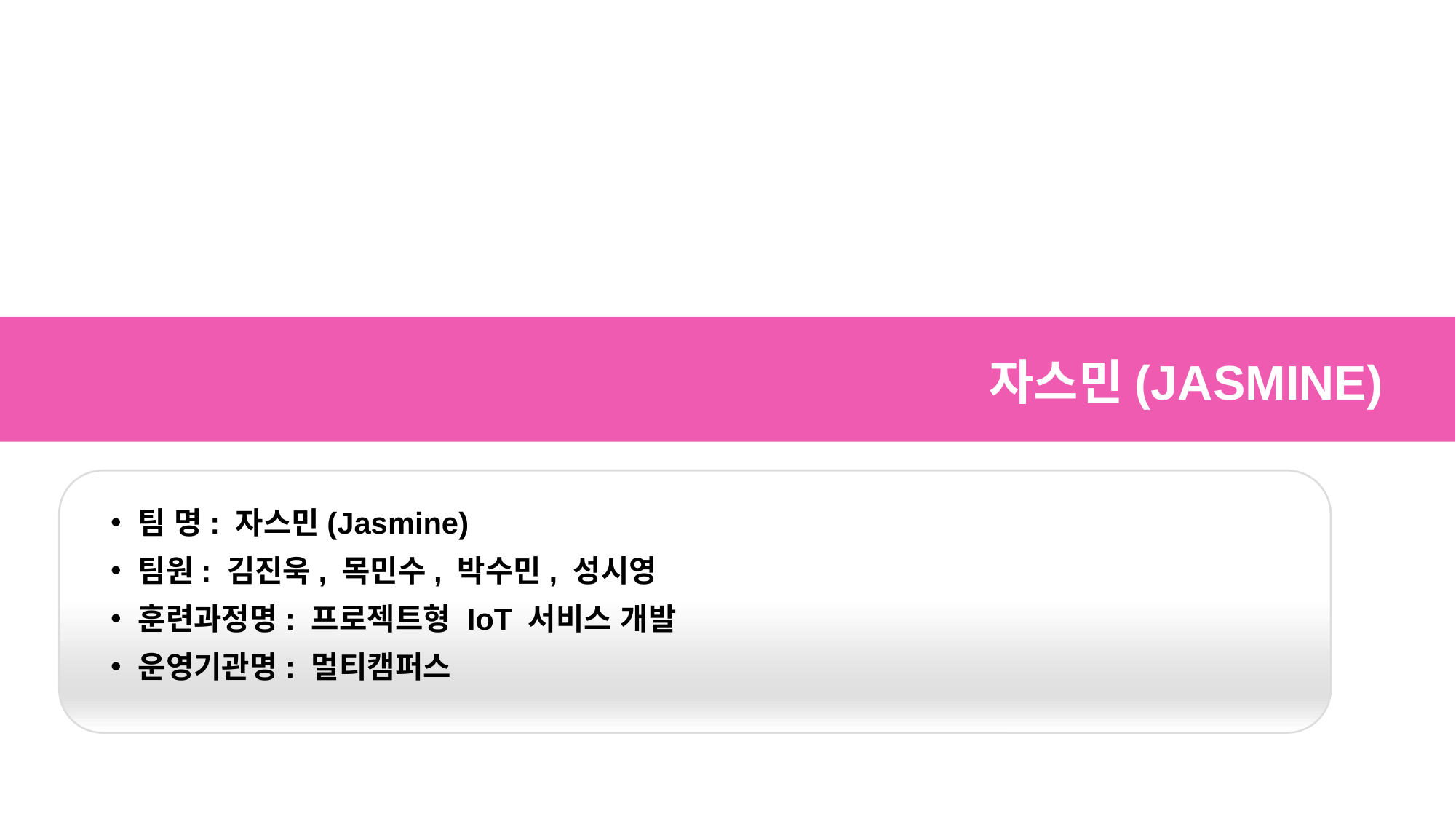

자스민(JASMINE)

팀 명: 자스민(Jasmine)
팀원: 김진욱, 목민수, 박수민, 성시영
훈련과정명: 프로젝트형 IoT 서비스 개발
운영기관명: 멀티캠퍼스